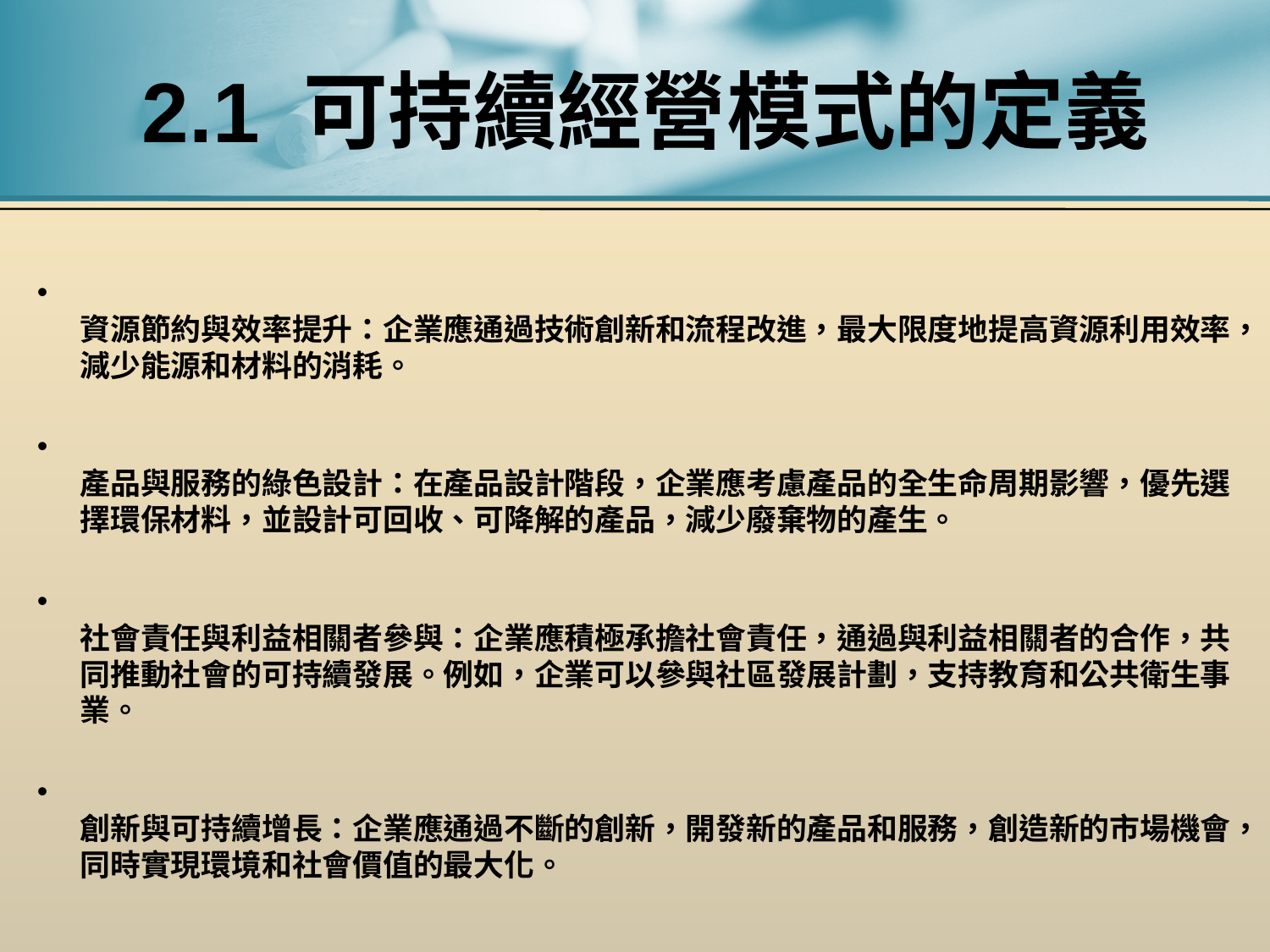

# 2.1 可持續經營模式的定義

資源節約與效率提升：企業應通過技術創新和流程改進，最大限度地提高資源利用效率，減少能源和材料的消耗。
產品與服務的綠色設計：在產品設計階段，企業應考慮產品的全生命周期影響，優先選擇環保材料，並設計可回收、可降解的產品，減少廢棄物的產生。
社會責任與利益相關者參與：企業應積極承擔社會責任，通過與利益相關者的合作，共同推動社會的可持續發展。例如，企業可以參與社區發展計劃，支持教育和公共衛生事業。
創新與可持續增長：企業應通過不斷的創新，開發新的產品和服務，創造新的市場機會，同時實現環境和社會價值的最大化。